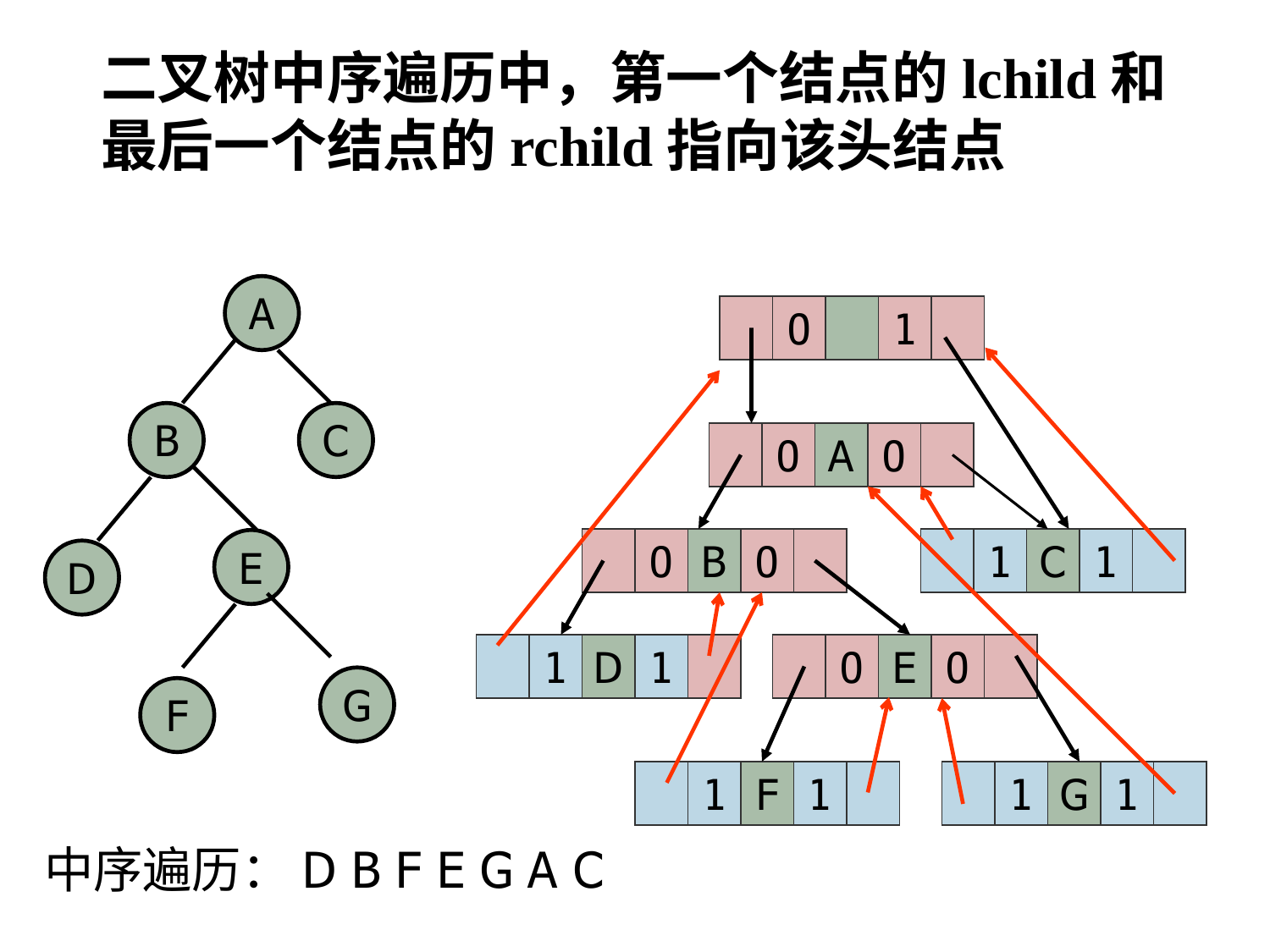

二叉树中序遍历中，第一个结点的lchild和最后一个结点的rchild指向该头结点
A

B
C

E
D

G
F

0

1

0
A
0

0
B
0

1
C
1

1
D
1

0
E
0

1
F
1

1
G
1

中序遍历：D B F E G A C